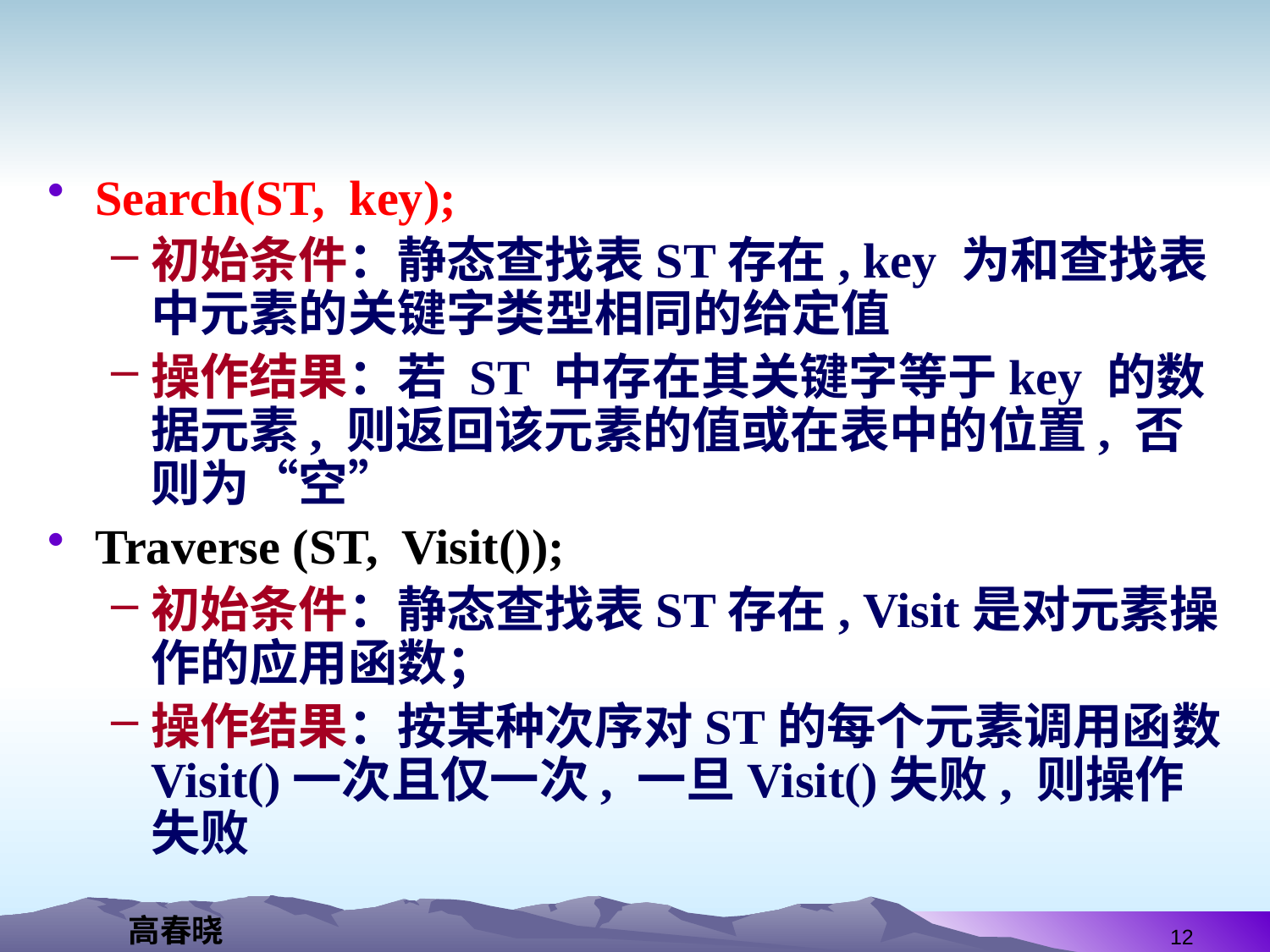

#
Search(ST,  key);
初始条件：静态查找表ST存在, key 为和查找表中元素的关键字类型相同的给定值
操作结果：若 ST 中存在其关键字等于key 的数据元素, 则返回该元素的值或在表中的位置, 否则为“空”
Traverse (ST,  Visit());
初始条件：静态查找表ST存在, Visit是对元素操作的应用函数；
操作结果：按某种次序对ST的每个元素调用函数Visit()一次且仅一次, 一旦Visit()失败, 则操作失败
12